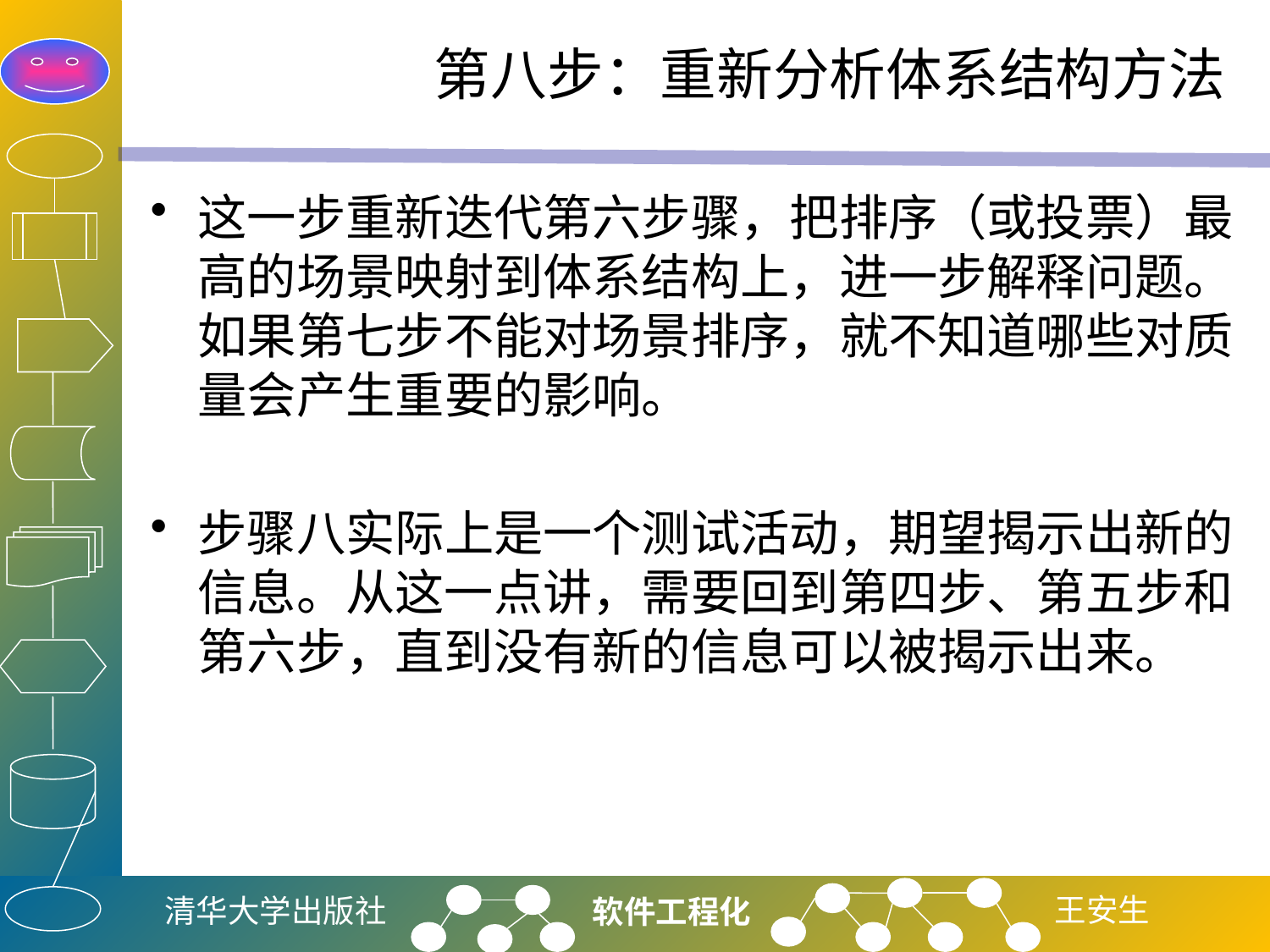

# 第八步：重新分析体系结构方法
这一步重新迭代第六步骤，把排序（或投票）最高的场景映射到体系结构上，进一步解释问题。如果第七步不能对场景排序，就不知道哪些对质量会产生重要的影响。

步骤八实际上是一个测试活动，期望揭示出新的信息。从这一点讲，需要回到第四步、第五步和第六步，直到没有新的信息可以被揭示出来。